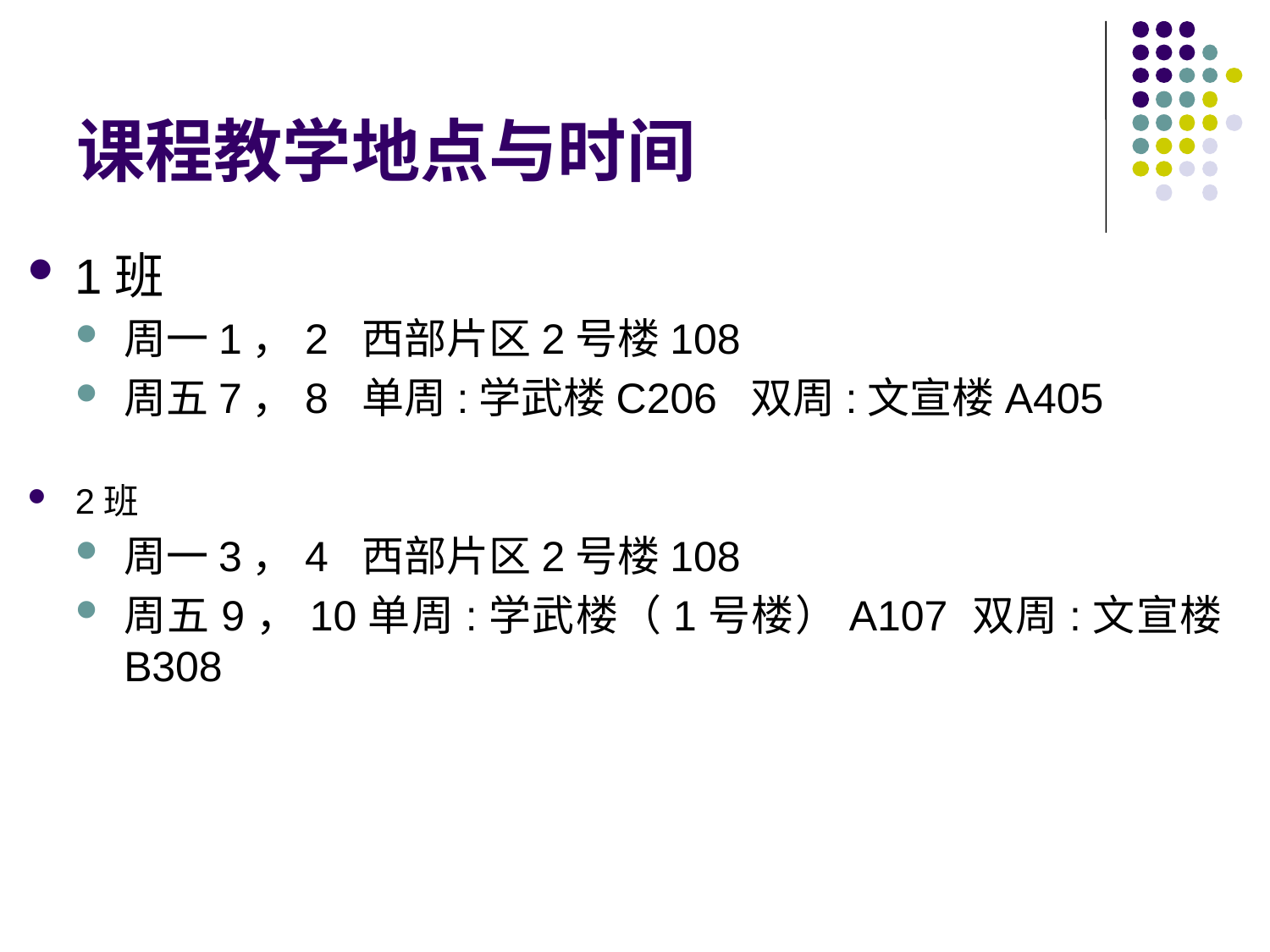

# 课程教学地点与时间
1班
周一1，2  西部片区2号楼108
周五7，8  单周:学武楼C206  双周:文宣楼A405

2班
周一3，4  西部片区2号楼108
周五9，10单周:学武楼（1号楼）A107 双周:文宣楼B308